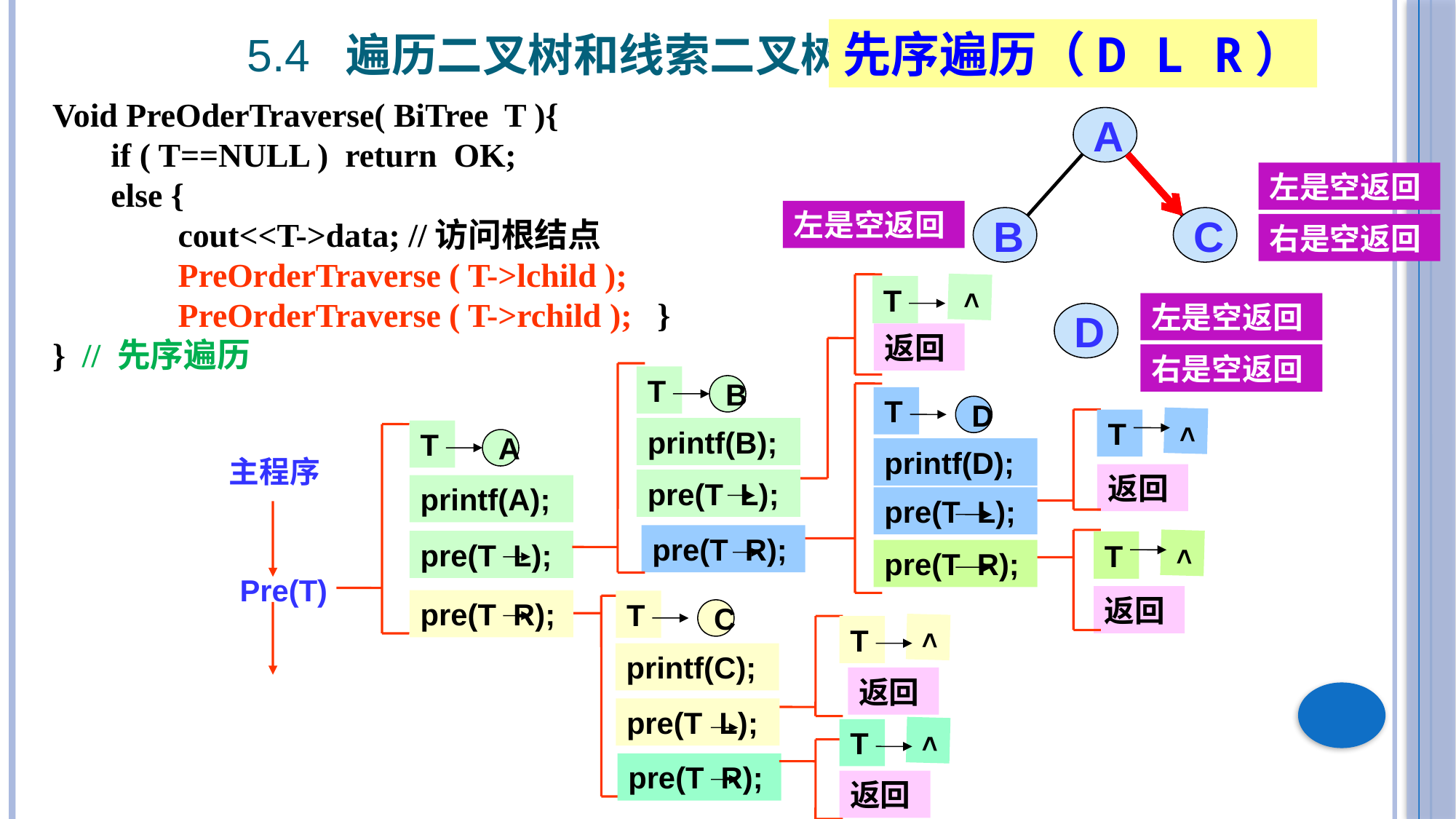

5.4  遍历二叉树和线索二叉树
先序遍历（D L R）
Void PreOderTraverse( BiTree  T ){
       if ( T==NULL )  return  OK;
       else {
               cout<<T->data; //访问根结点
               PreOrderTraverse ( T->lchild );
               PreOrderTraverse ( T->rchild );   }
}  // 先序遍历
A
左是空返回
左是空返回
B
C
右是空返回
>
T

左是空返回
D
返回
右是空返回

T
B

T
D

>
T

printf(B);
T
A

printf(D);
主程序

Pre(T)
返回
pre(T  L);

printf(A);
pre(T  L);

pre(T  R);

>
T

pre(T  L);

pre(T  R);

返回
pre(T  R);

T
C

>
T

printf(C);
返回
pre(T  L);

>
T

pre(T  R);

返回